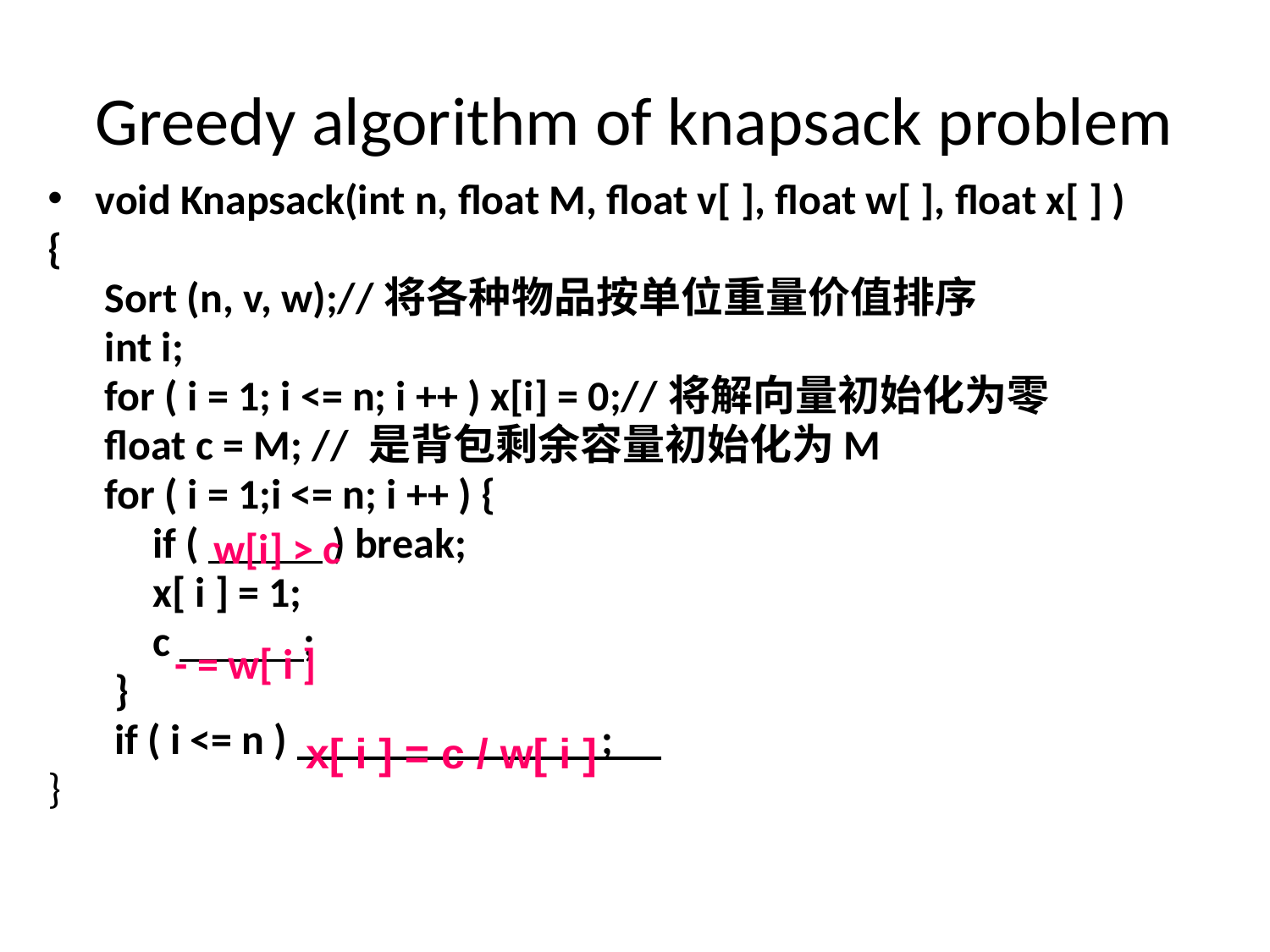

# Greedy algorithm of knapsack problem
void Knapsack(int n, float M, float v[ ], float w[ ], float x[ ] )
{
      Sort (n, v, w);//将各种物品按单位重量价值排序
      int i;
      for ( i = 1; i <= n; i ++ ) x[i] = 0;//将解向量初始化为零
      float c = M; // 是背包剩余容量初始化为M
      for ( i = 1;i <= n; i ++ ) {
           if (              ) break;
           x[ i ] = 1;
           c              ;
       }
       if ( i <= n )                                 ;
}
w[i] > c
- = w[ i ]
x[ i ] = c / w[ i ]